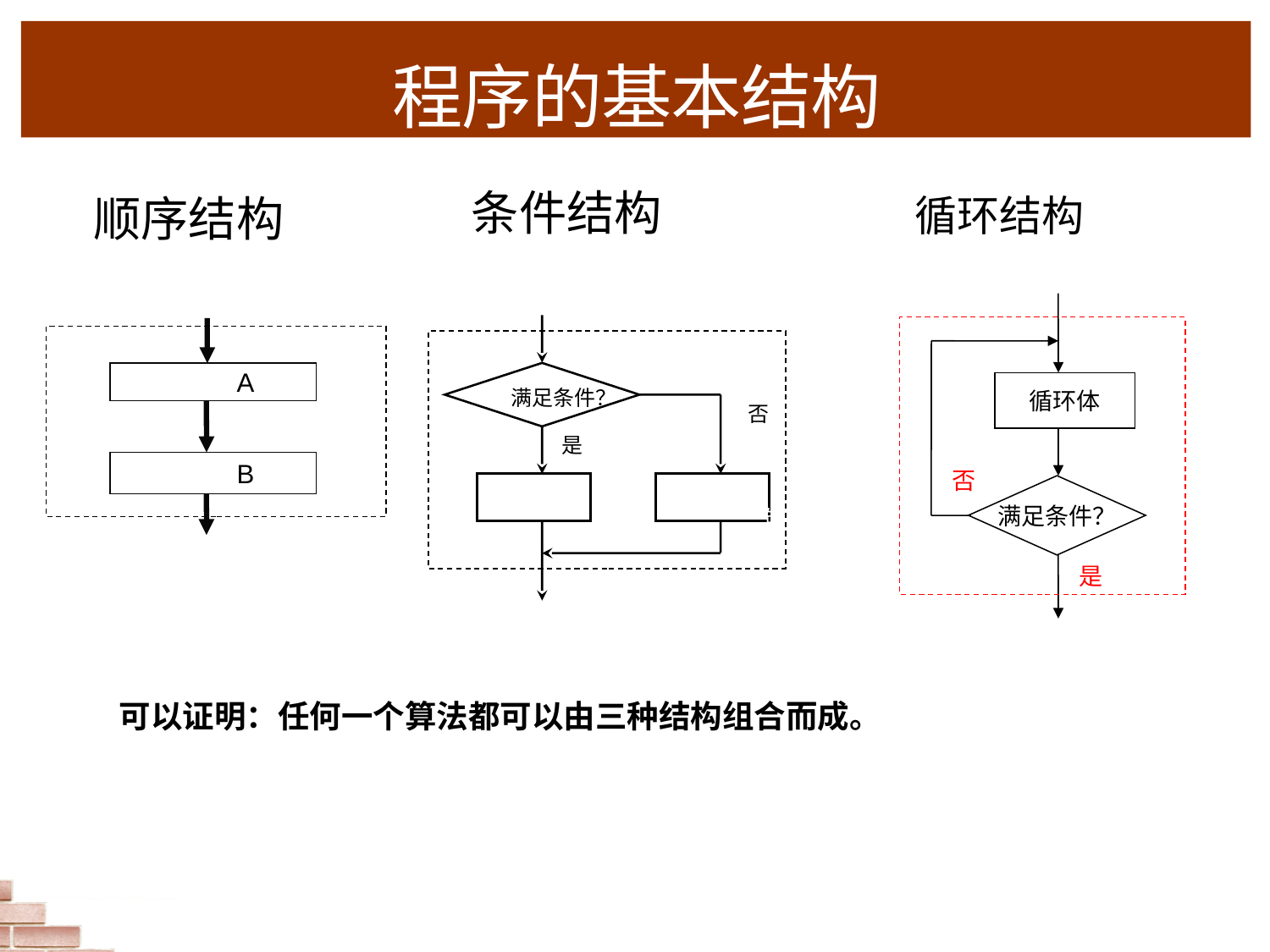

# 程序的基本结构
条件结构
顺序结构
循环结构

循环体
否
满足条件？

是

满足条件？
否

是

语句
语句

A

B

   可以证明：任何一个算法都可以由三种结构组合而成。